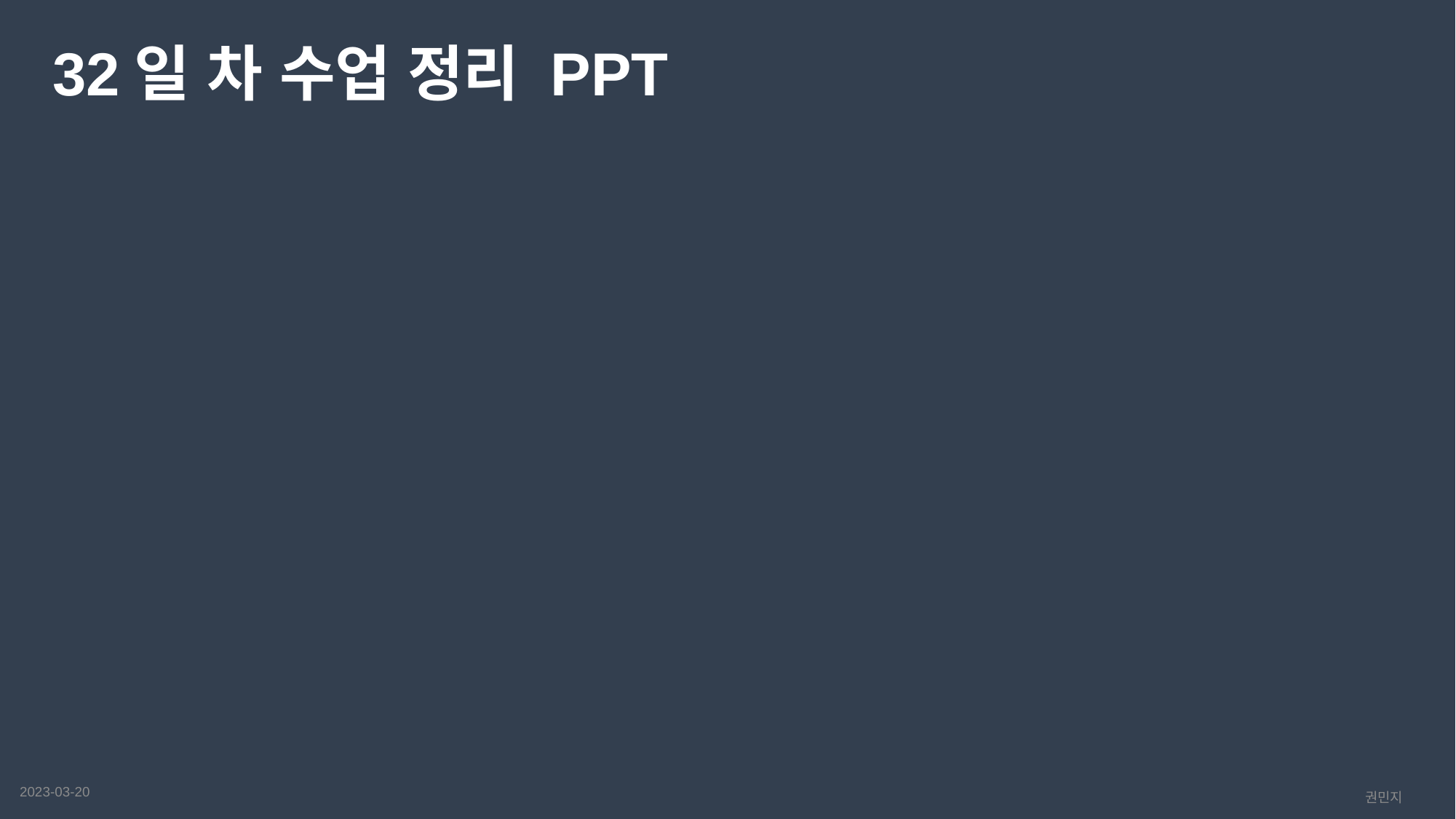

32일 차 수업 정리 PPT
2023-03-20
권민지